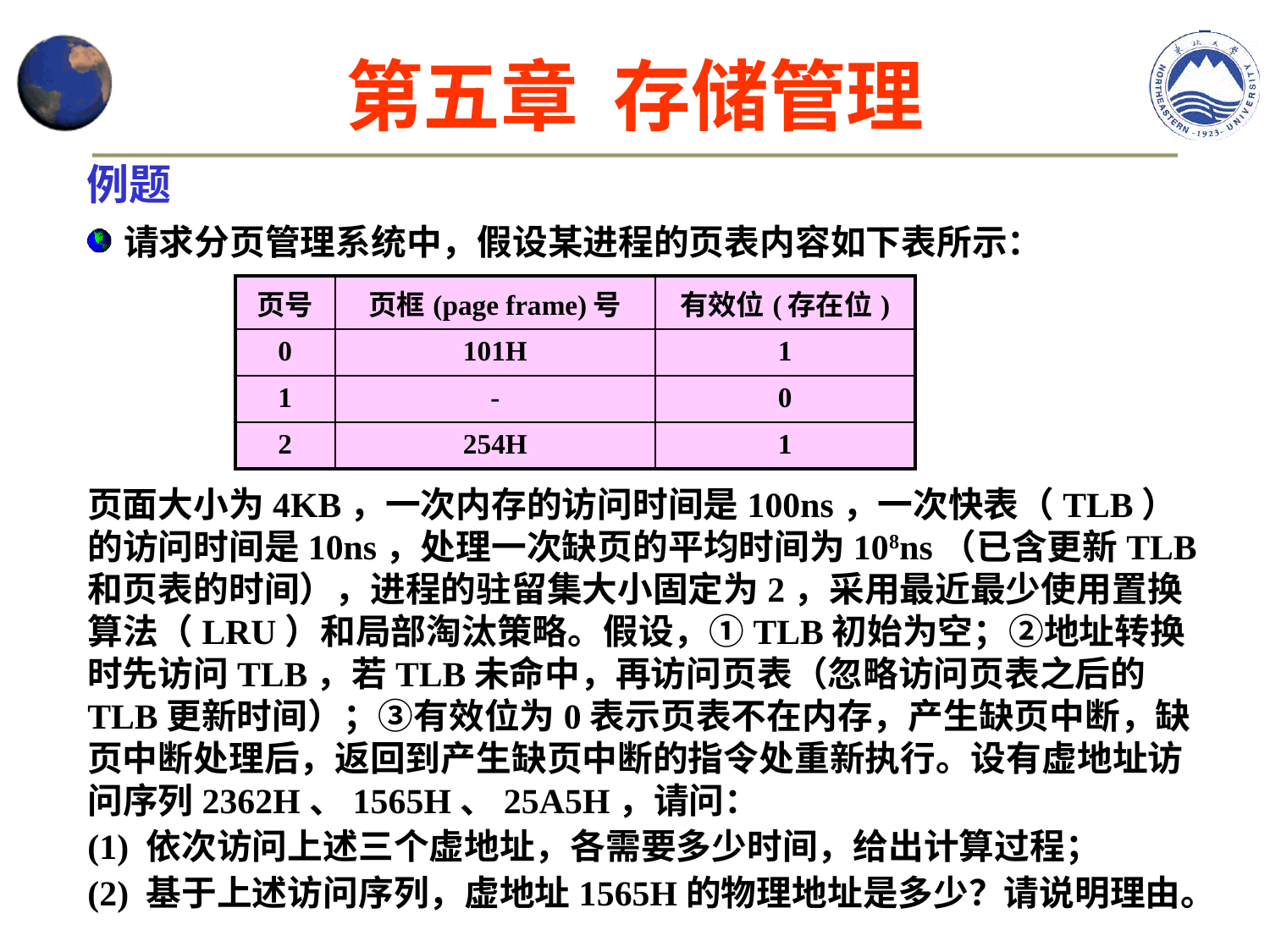

第五章  存储管理
例题
请求分页管理系统中，假设某进程的页表内容如下表所示：
| 页号 | 页框(page frame)号 | 有效位(存在位) |
| --- | --- | --- |
| 0 | 101H | 1 |
| 1 | - | 0 |
| 2 | 254H | 1 |
页面大小为4KB，一次内存的访问时间是100ns，一次快表（TLB）的访问时间是10ns，处理一次缺页的平均时间为108ns（已含更新TLB和页表的时间），进程的驻留集大小固定为2，采用最近最少使用置换算法（LRU）和局部淘汰策略。假设，①TLB初始为空；②地址转换时先访问TLB，若TLB未命中，再访问页表（忽略访问页表之后的TLB更新时间）；③有效位为0表示页表不在内存，产生缺页中断，缺页中断处理后，返回到产生缺页中断的指令处重新执行。设有虚地址访问序列2362H、1565H、25A5H，请问：
(1) 依次访问上述三个虚地址，各需要多少时间，给出计算过程；
(2) 基于上述访问序列，虚地址1565H的物理地址是多少？请说明理由。